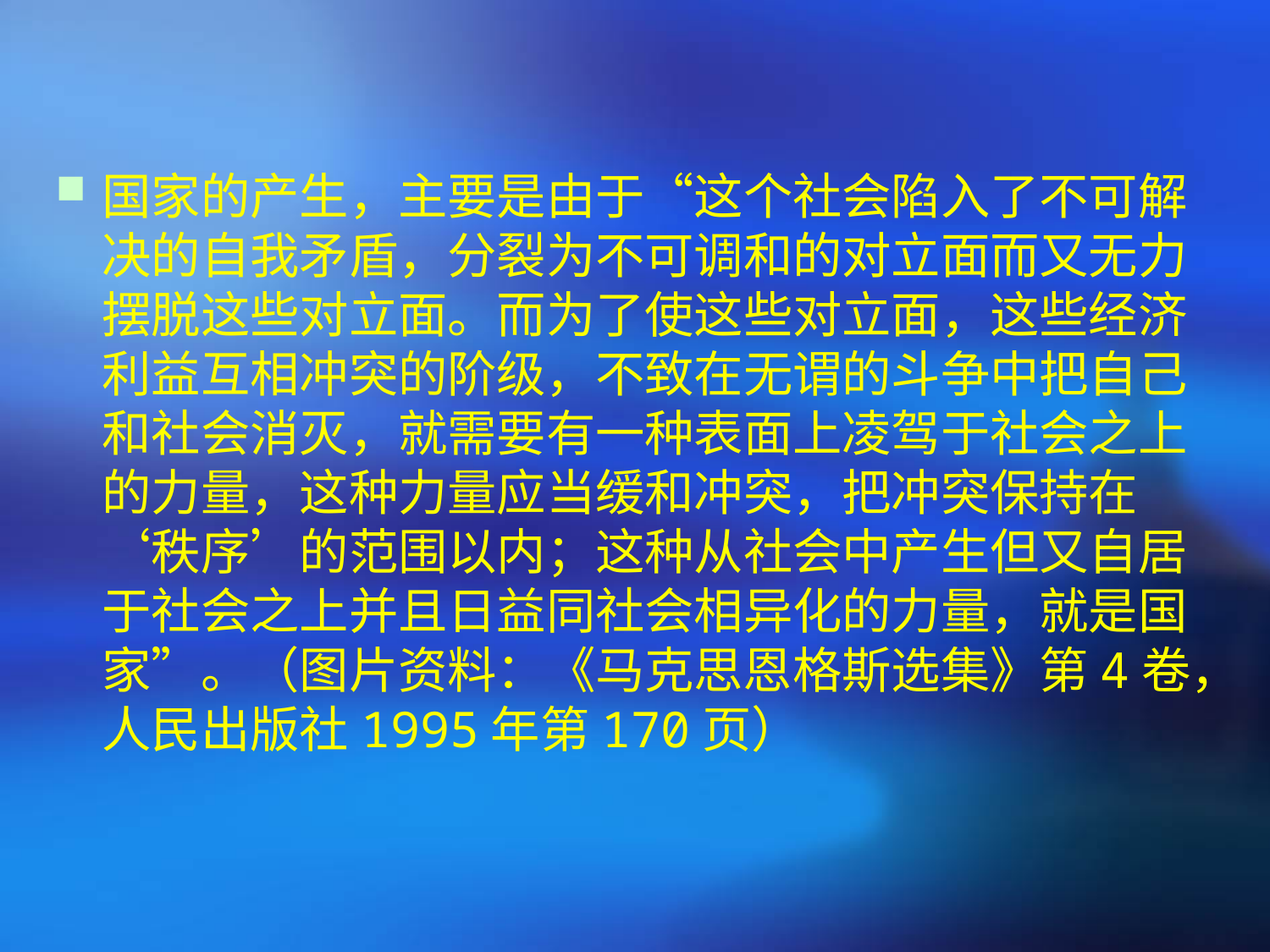

国家的产生，主要是由于“这个社会陷入了不可解决的自我矛盾，分裂为不可调和的对立面而又无力摆脱这些对立面。而为了使这些对立面，这些经济利益互相冲突的阶级，不致在无谓的斗争中把自己和社会消灭，就需要有一种表面上凌驾于社会之上的力量，这种力量应当缓和冲突，把冲突保持在‘秩序’的范围以内；这种从社会中产生但又自居于社会之上并且日益同社会相异化的力量，就是国家”。（图片资料：《马克思恩格斯选集》第4卷，人民出版社1995年第170页）